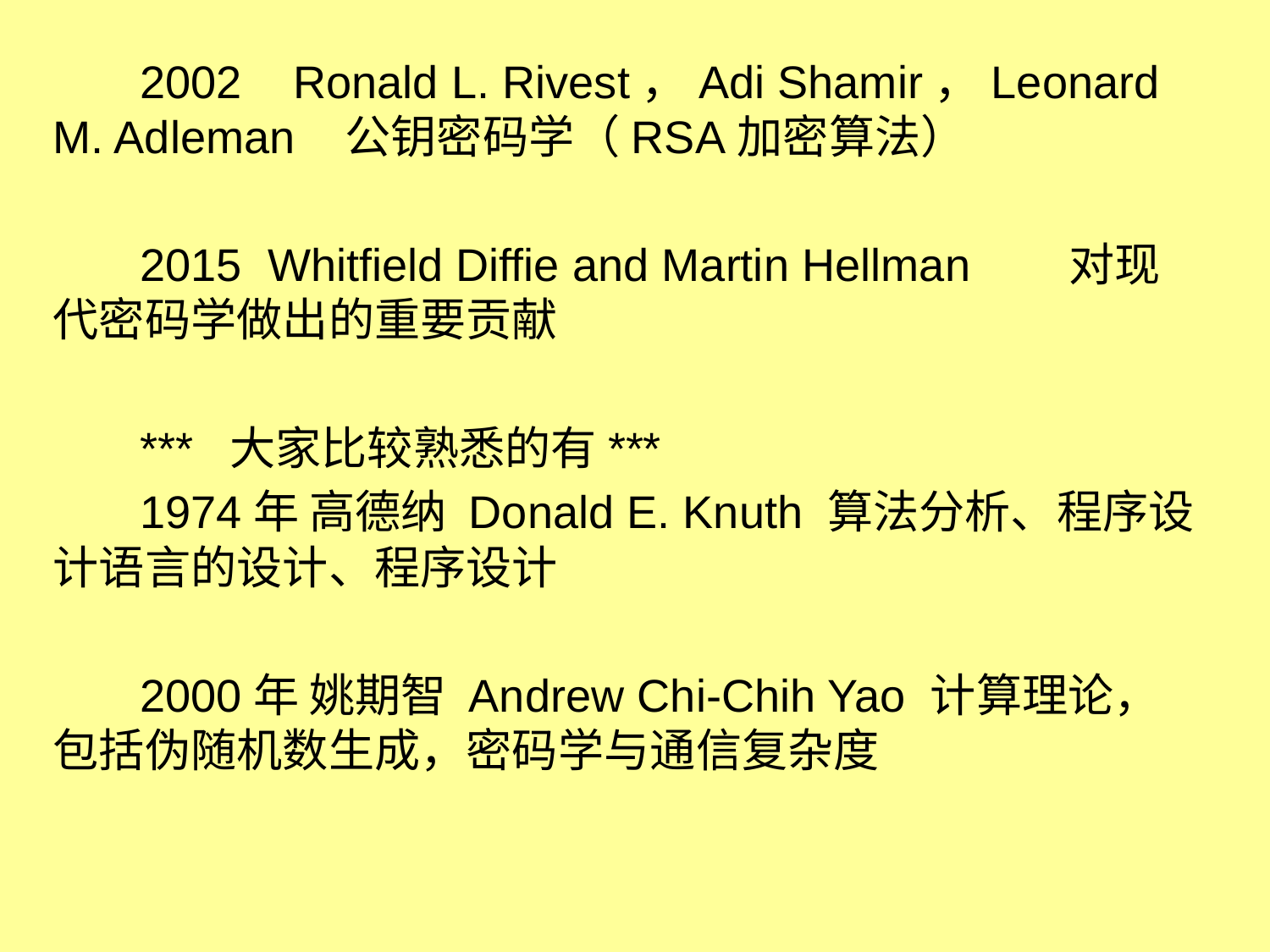

2002    Ronald L. Rivest，Adi Shamir，Leonard M. Adleman   公钥密码学（RSA加密算法）

2015  Whitfield Diffie and Martin Hellman	对现代密码学做出的重要贡献

***  大家比较熟悉的有***
1974年 高德纳 Donald E. Knuth 算法分析、程序设计语言的设计、程序设计

2000年 姚期智 Andrew Chi-Chih Yao 计算理论，包括伪随机数生成，密码学与通信复杂度